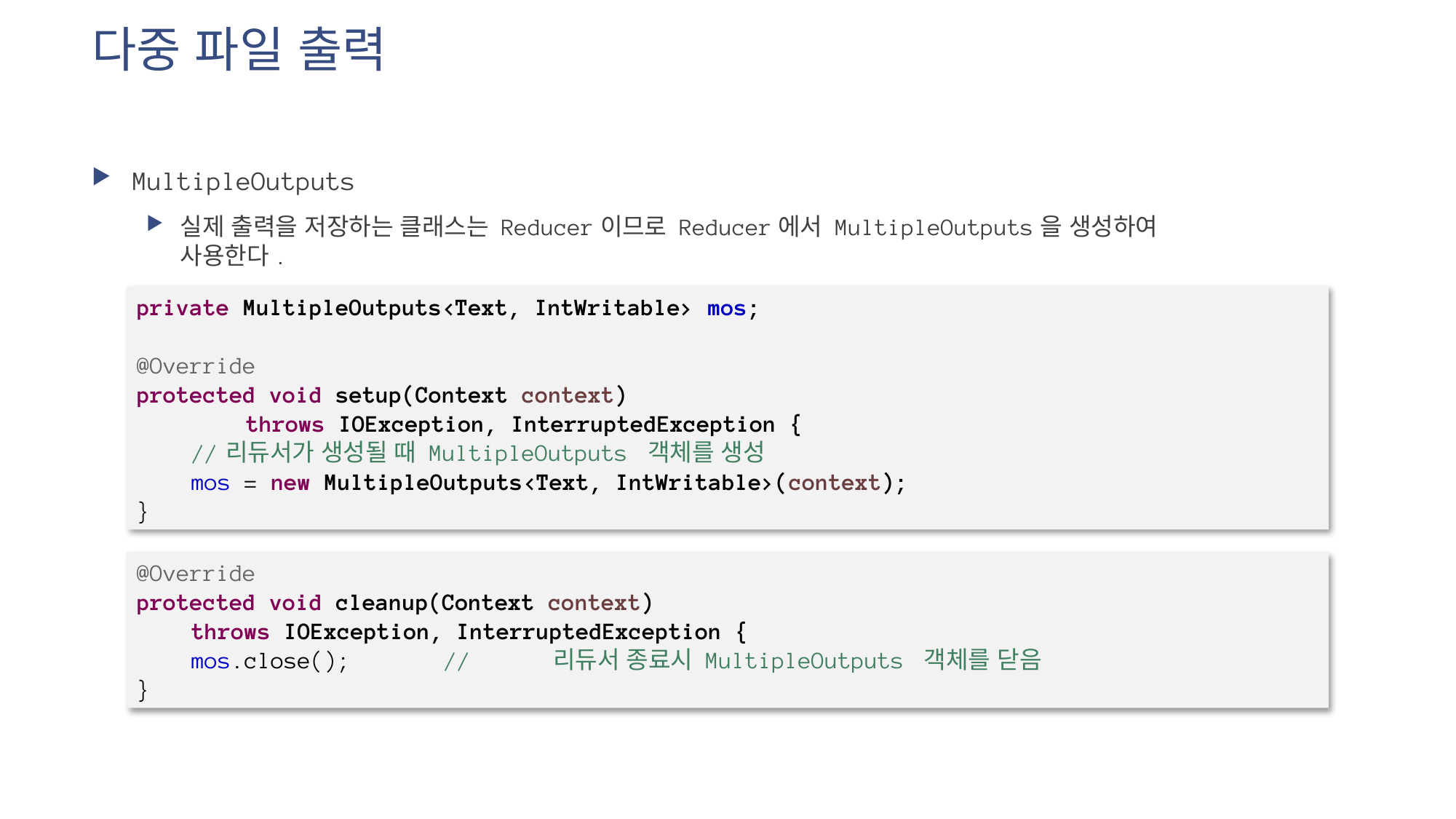

# 다중 파일 출력
MultipleOutputs
실제 출력을 저장하는 클래스는 Reducer이므로 Reducer에서 MultipleOutputs을 생성하여 사용한다.
private MultipleOutputs<Text, IntWritable> mos;

@Override
protected void setup(Context context)
	throws IOException, InterruptedException {
//	리듀서가 생성될 때 MultipleOutputs 객체를 생성
mos = new MultipleOutputs<Text, IntWritable>(context);
}
@Override
protected void cleanup(Context context)
throws IOException, InterruptedException {
mos.close();	//	리듀서 종료시 MultipleOutputs 객체를 닫음
}